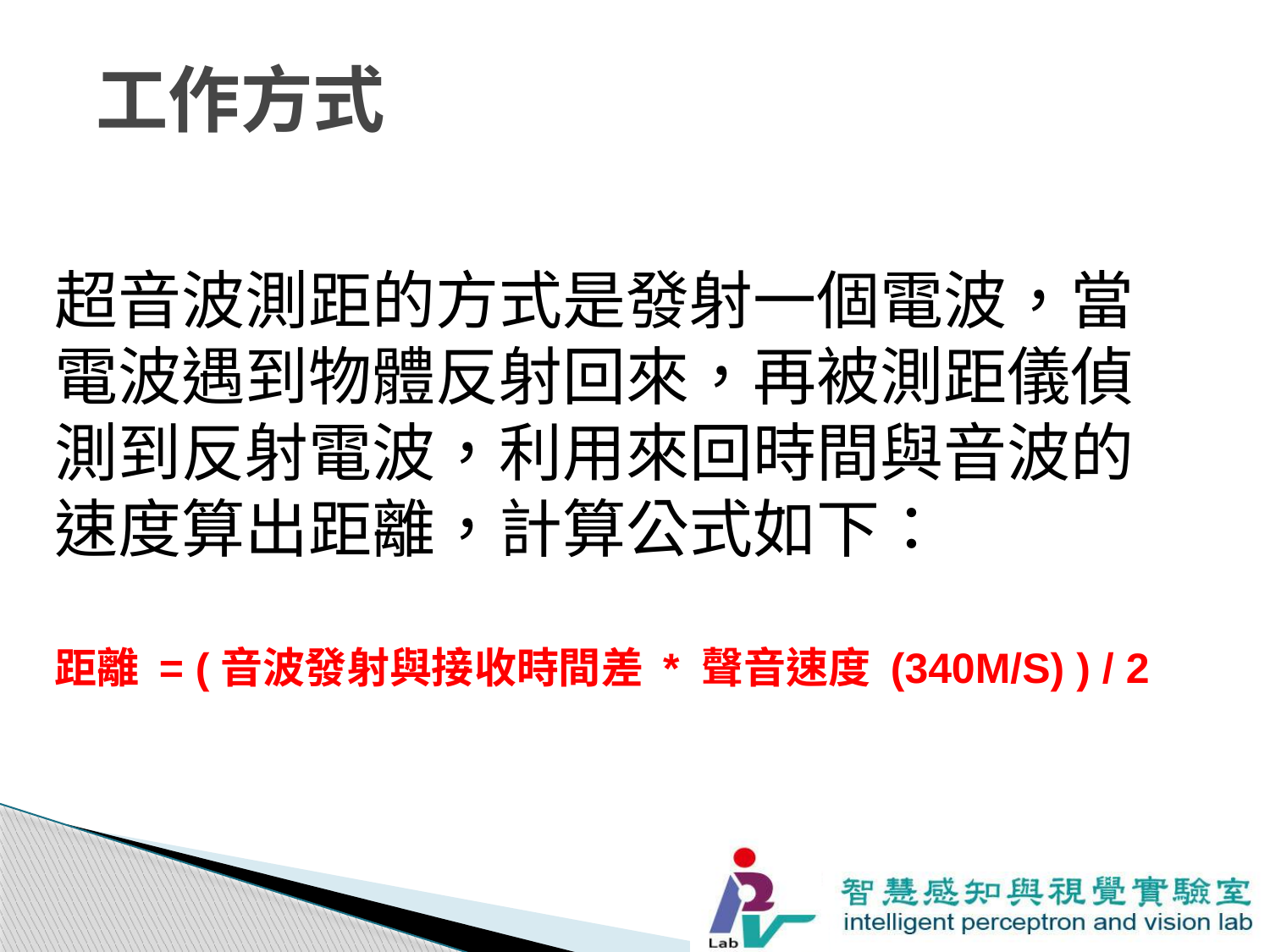

# 工作方式
超音波測距的方式是發射一個電波，當電波遇到物體反射回來，再被測距儀偵測到反射電波，利用來回時間與音波的速度算出距離，計算公式如下：

距離 = (音波發射與接收時間差 * 聲音速度 (340M/S) ) / 2